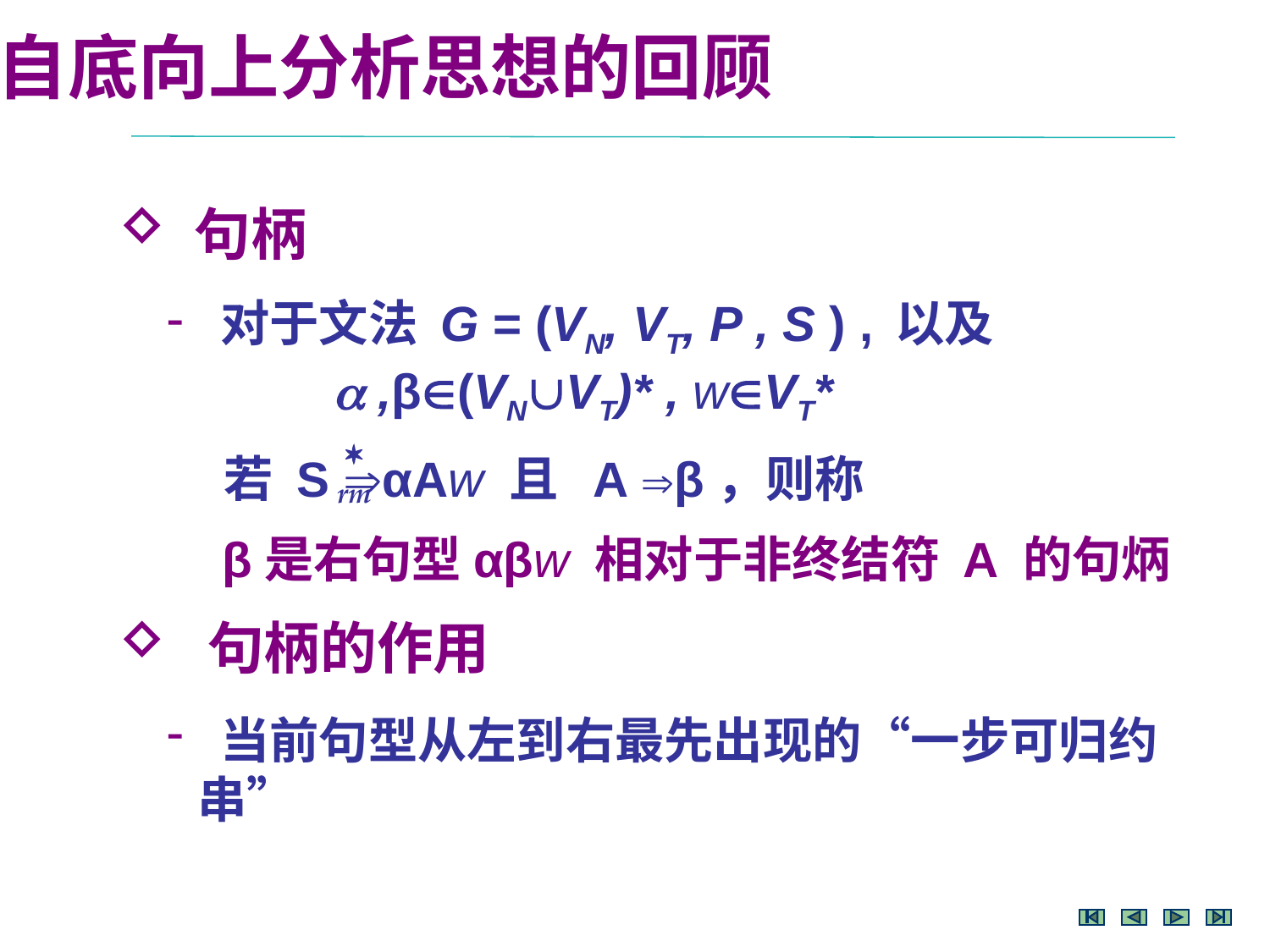

自底向上分析思想的回顾
 句柄
 对于文法 G = (VN, VT, P , S ) , 以及
              α ,β∈(VN∪VT)* , w∈VT*

    若 S ⇒αAw 且  A ⇒β，则称

    β是右句型αβw 相对于非终结符 A 的句炳
∗
rm
  句柄的作用
 当前句型从左到右最先出现的“一步可归约串”